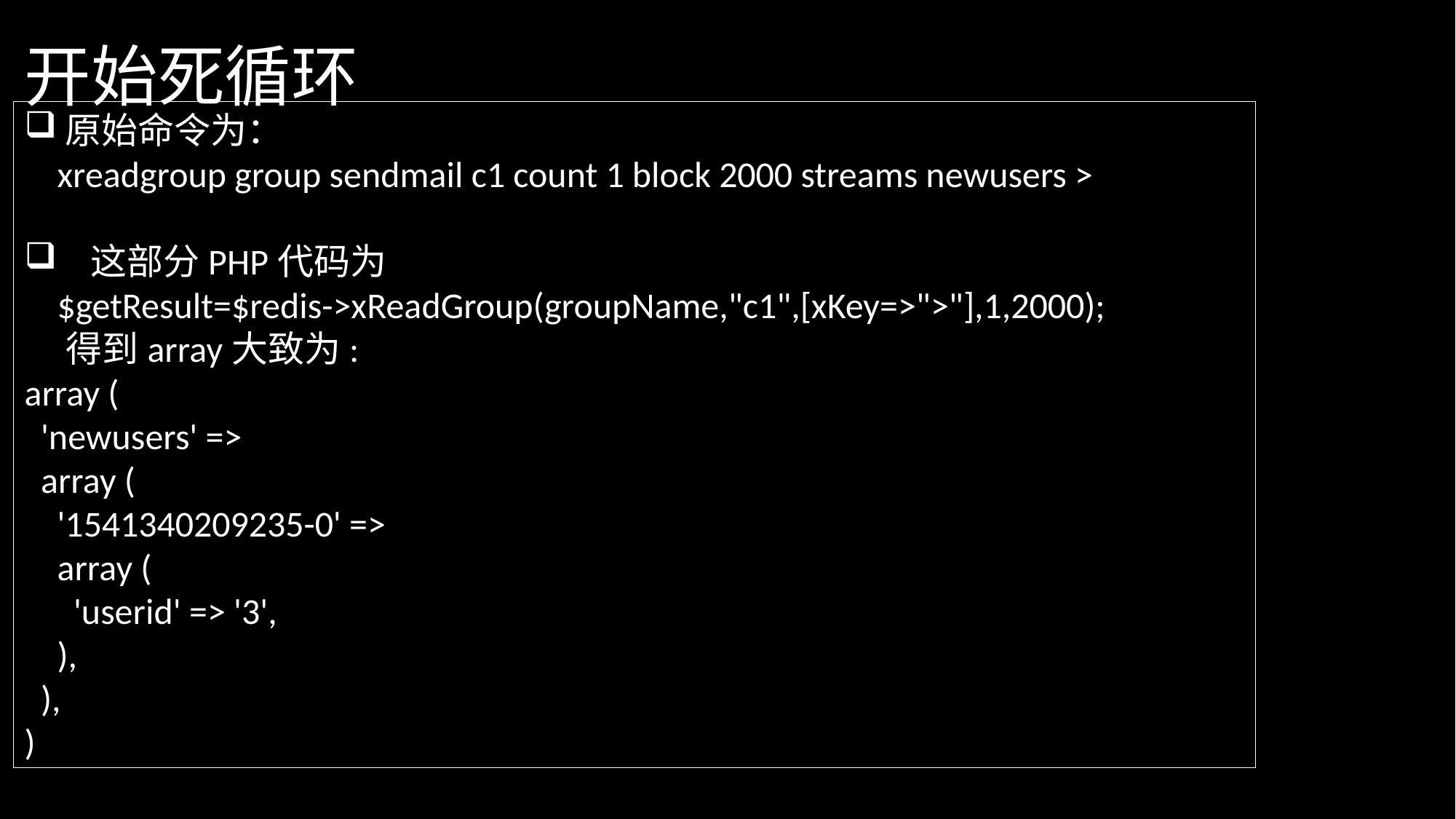

# 开始死循环
原始命令为：
    xreadgroup group sendmail c1 count 1 block 2000 streams newusers >

  这部分PHP代码为
    $getResult=$redis->xReadGroup(groupName,"c1",[xKey=>">"],1,2000);
    得到array大致为:
array (
  'newusers' =>
  array (
    '1541340209235-0' =>
    array (
      'userid' => '3',
    ),
  ),
)